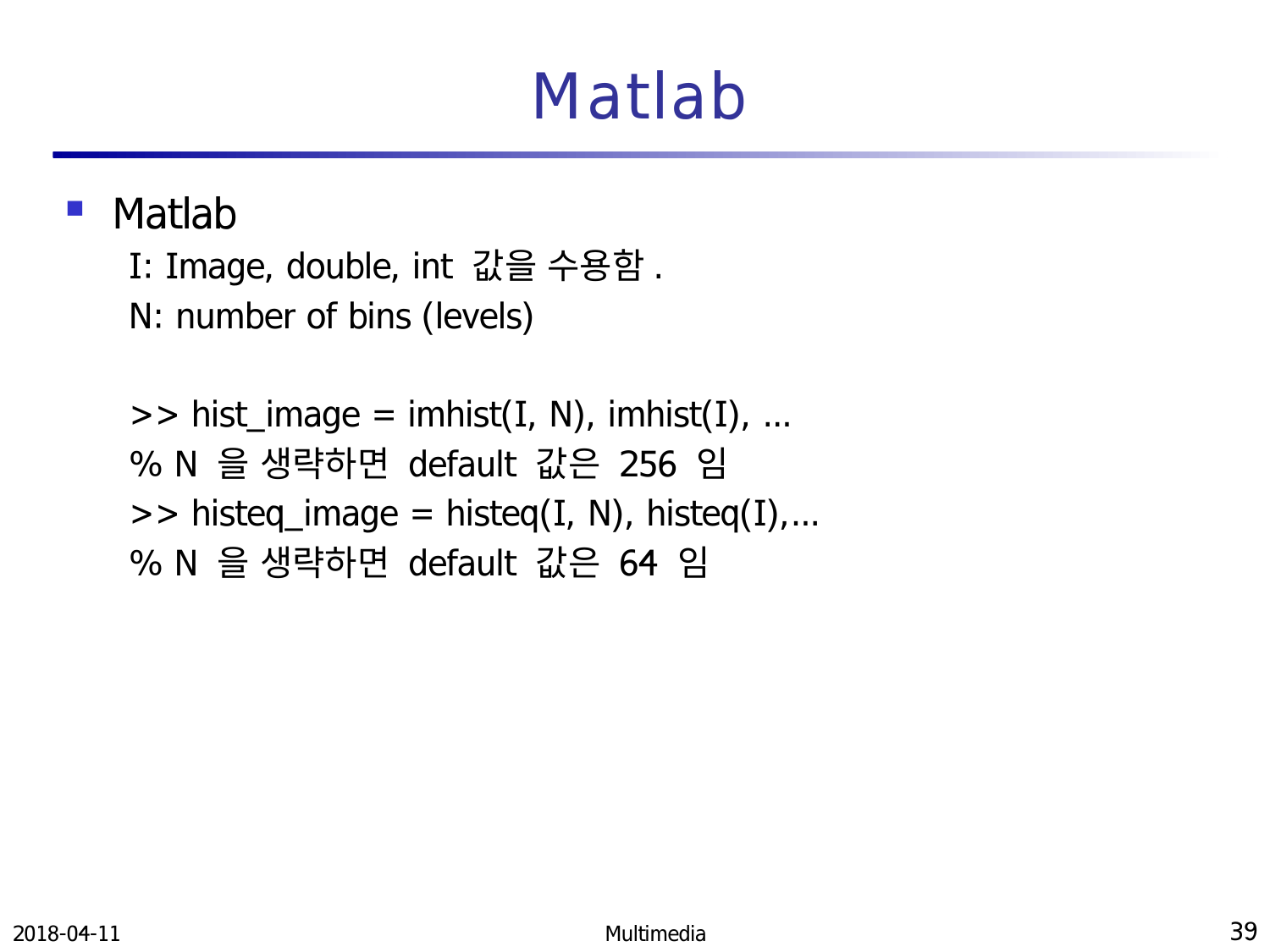

# Matlab
Matlab
I: Image, double, int 값을 수용함.
N: number of bins (levels)

>> hist_image = imhist(I, N), imhist(I), …
% N 을 생략하면 default 값은 256 임
>> histeq_image = histeq(I, N), histeq(I),…
% N 을 생략하면 default 값은 64 임

2018-04-11
Multimedia
39